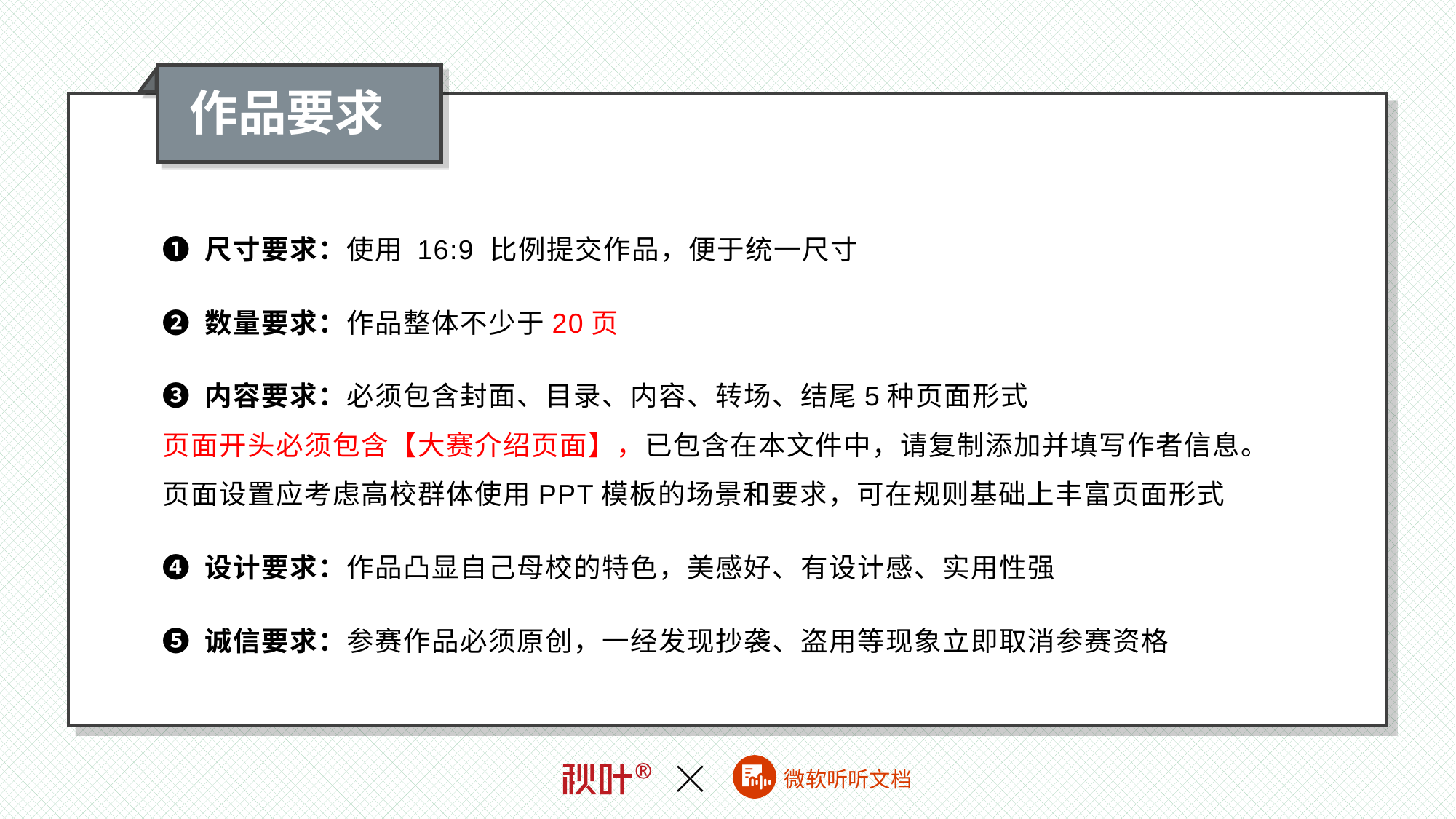

作品要求
❶ 尺寸要求：使用 16:9 比例提交作品，便于统一尺寸
❷ 数量要求：作品整体不少于20页
❸ 内容要求：必须包含封面、目录、内容、转场、结尾5种页面形式
页面开头必须包含【大赛介绍页面】，已包含在本文件中，请复制添加并填写作者信息。
页面设置应考虑高校群体使用PPT模板的场景和要求，可在规则基础上丰富页面形式
❹ 设计要求：作品凸显自己母校的特色，美感好、有设计感、实用性强
❺ 诚信要求：参赛作品必须原创，一经发现抄袭、盗用等现象立即取消参赛资格